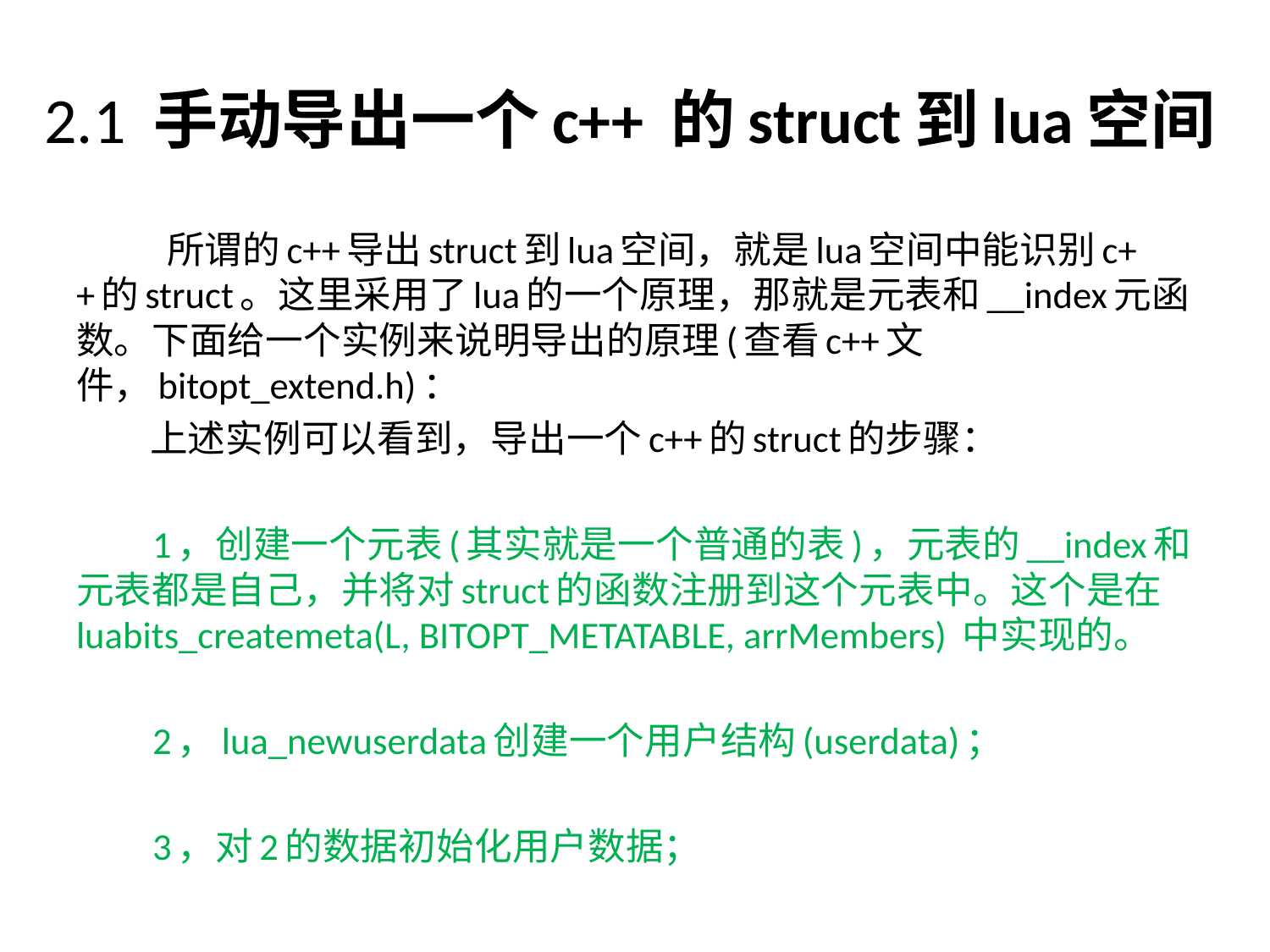

# 2.1 手动导出一个c++ 的struct到lua空间

          所谓的c++导出struct到lua空间，就是lua空间中能识别c++的struct。这里采用了lua的一个原理，那就是元表和__index元函数。下面给一个实例来说明导出的原理(查看c++文件，bitopt_extend.h)：
        上述实例可以看到，导出一个c++的struct的步骤：

         1，创建一个元表(其实就是一个普通的表)，元表的__index和元表都是自己，并将对struct的函数注册到这个元表中。这个是在luabits_createmeta(L, BITOPT_METATABLE, arrMembers) 中实现的。

         2，lua_newuserdata创建一个用户结构(userdata)；

         3，对2的数据初始化用户数据；